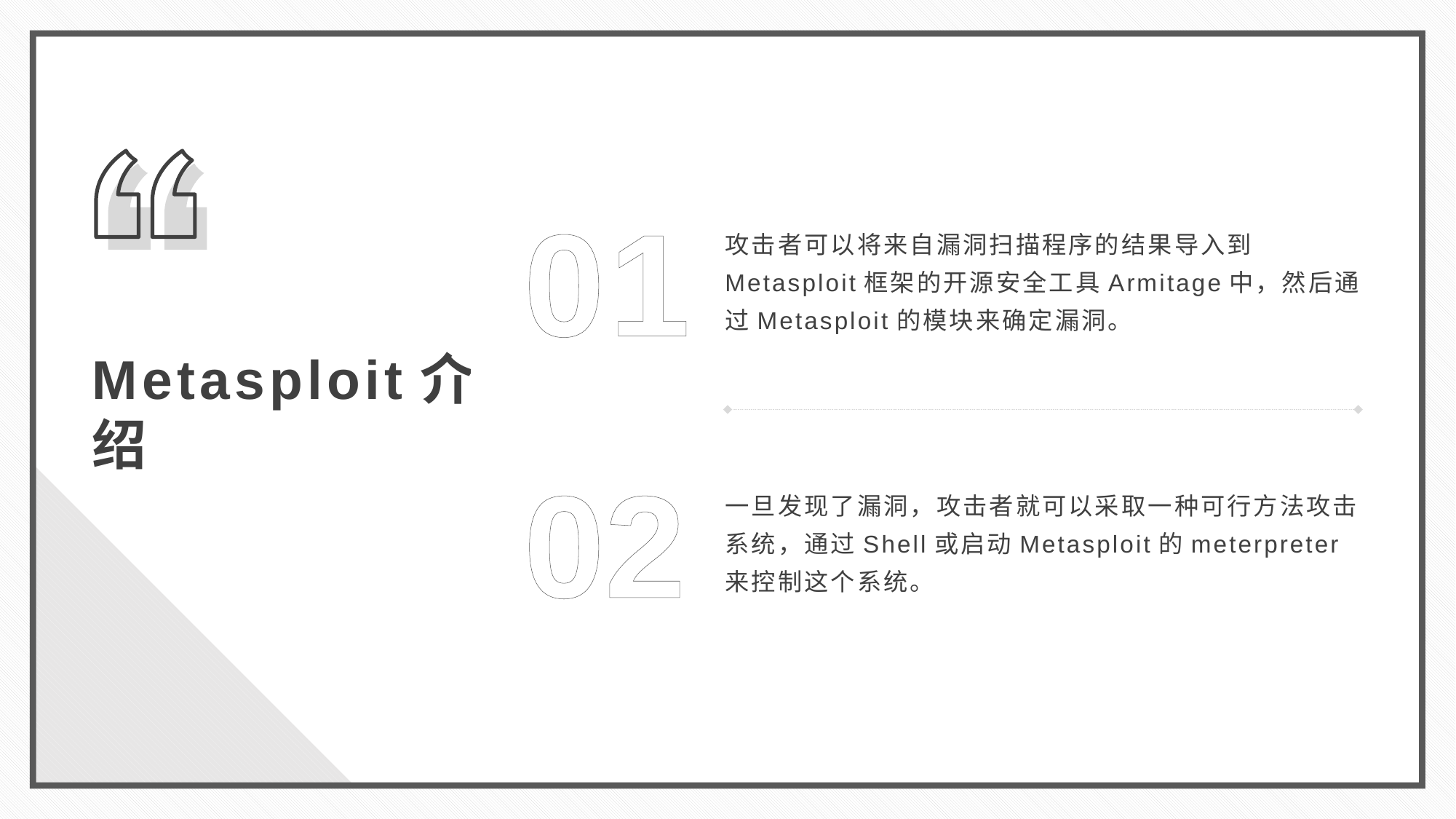

01
攻击者可以将来自漏洞扫描程序的结果导入到Metasploit框架的开源安全工具Armitage中，然后通过Metasploit的模块来确定漏洞。
Metasploit介绍

02

一旦发现了漏洞，攻击者就可以采取一种可行方法攻击系统，通过Shell或启动Metasploit的meterpreter来控制这个系统。